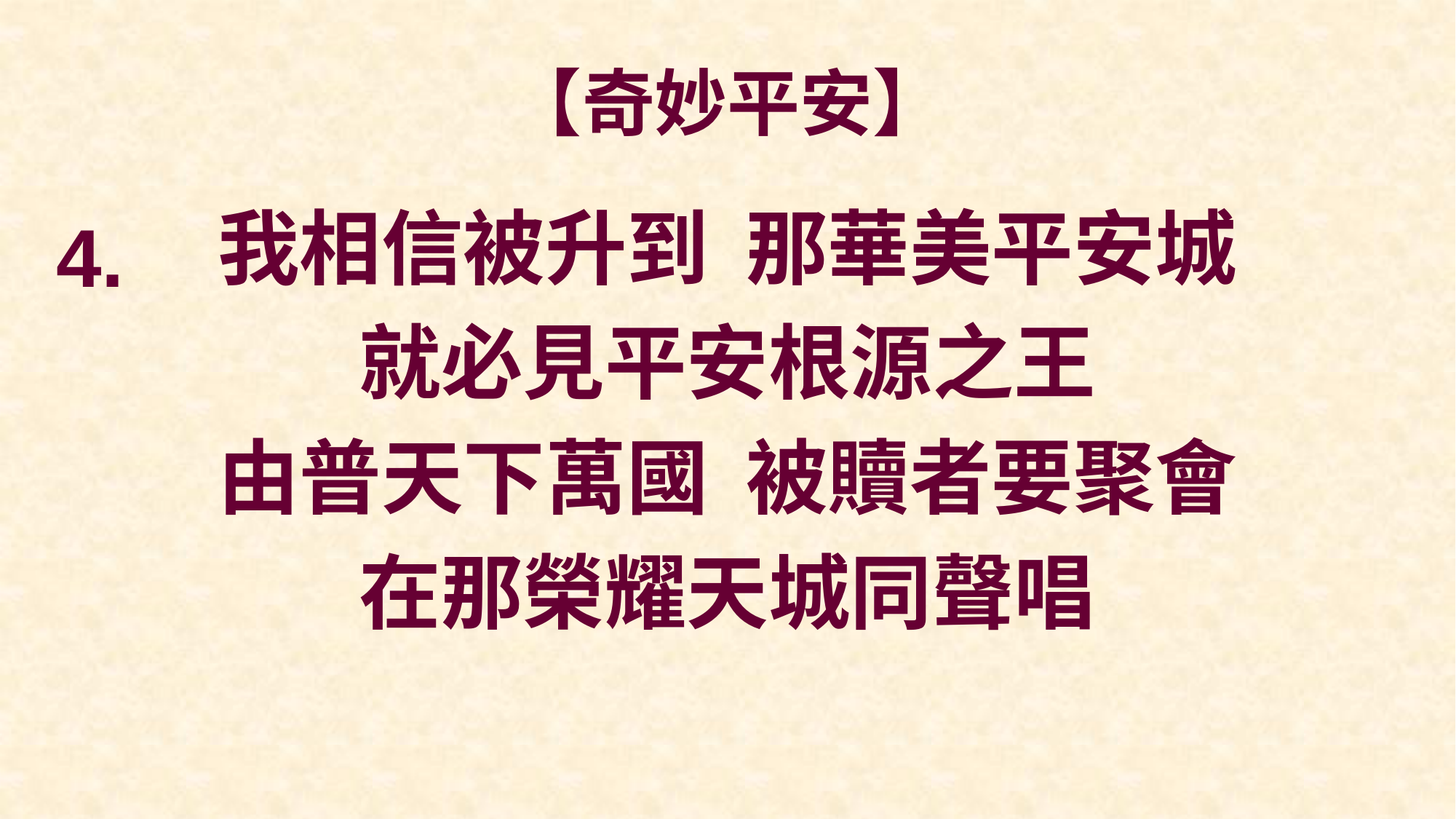

# 【奇妙平安】
我相信被升到  那華美平安城
就必見平安根源之王
由普天下萬國  被贖者要聚會
在那榮耀天城同聲唱
4.